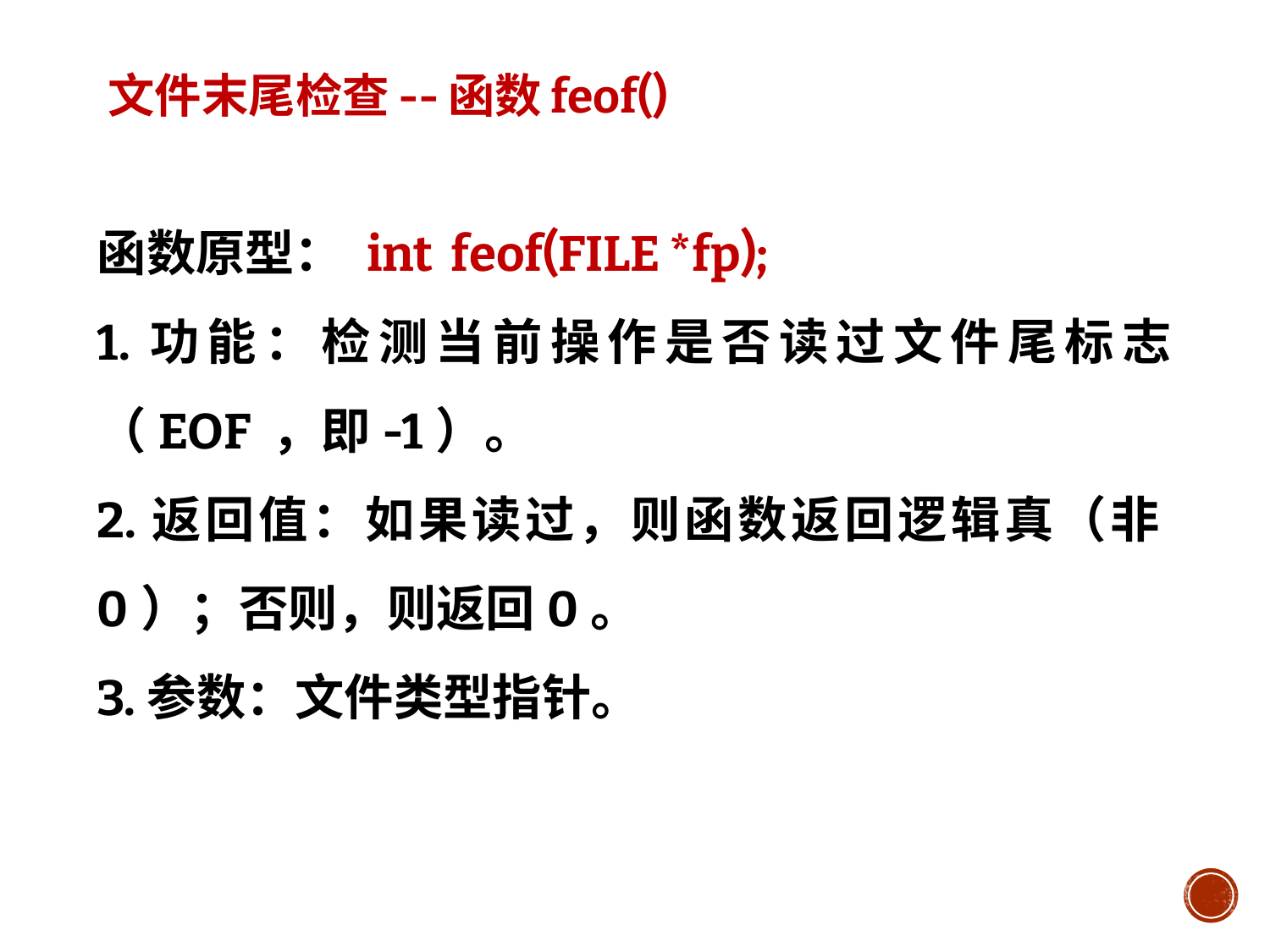

# 文件末尾检查--函数feof()
函数原型： int  feof(FILE *fp);
1.功能：检测当前操作是否读过文件尾标志（EOF ，即-1）。
2.返回值：如果读过，则函数返回逻辑真（非0）；否则，则返回0。
3.参数：文件类型指针。
12